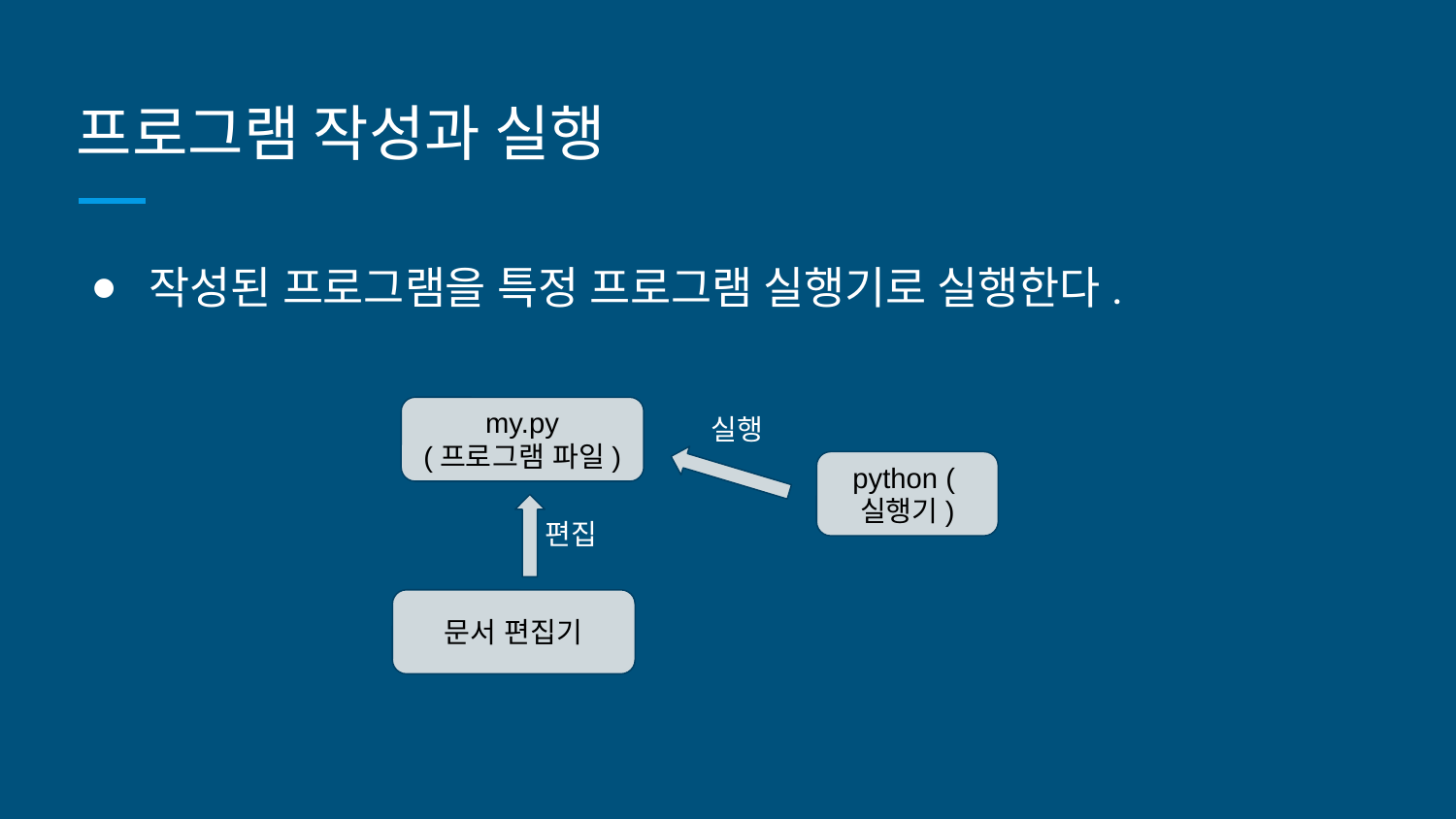

# 프로그램 작성과 실행
작성된 프로그램을 특정 프로그램 실행기로 실행한다.

실행
my.py
(프로그램 파일)
python (실행기)

편집

문서 편집기